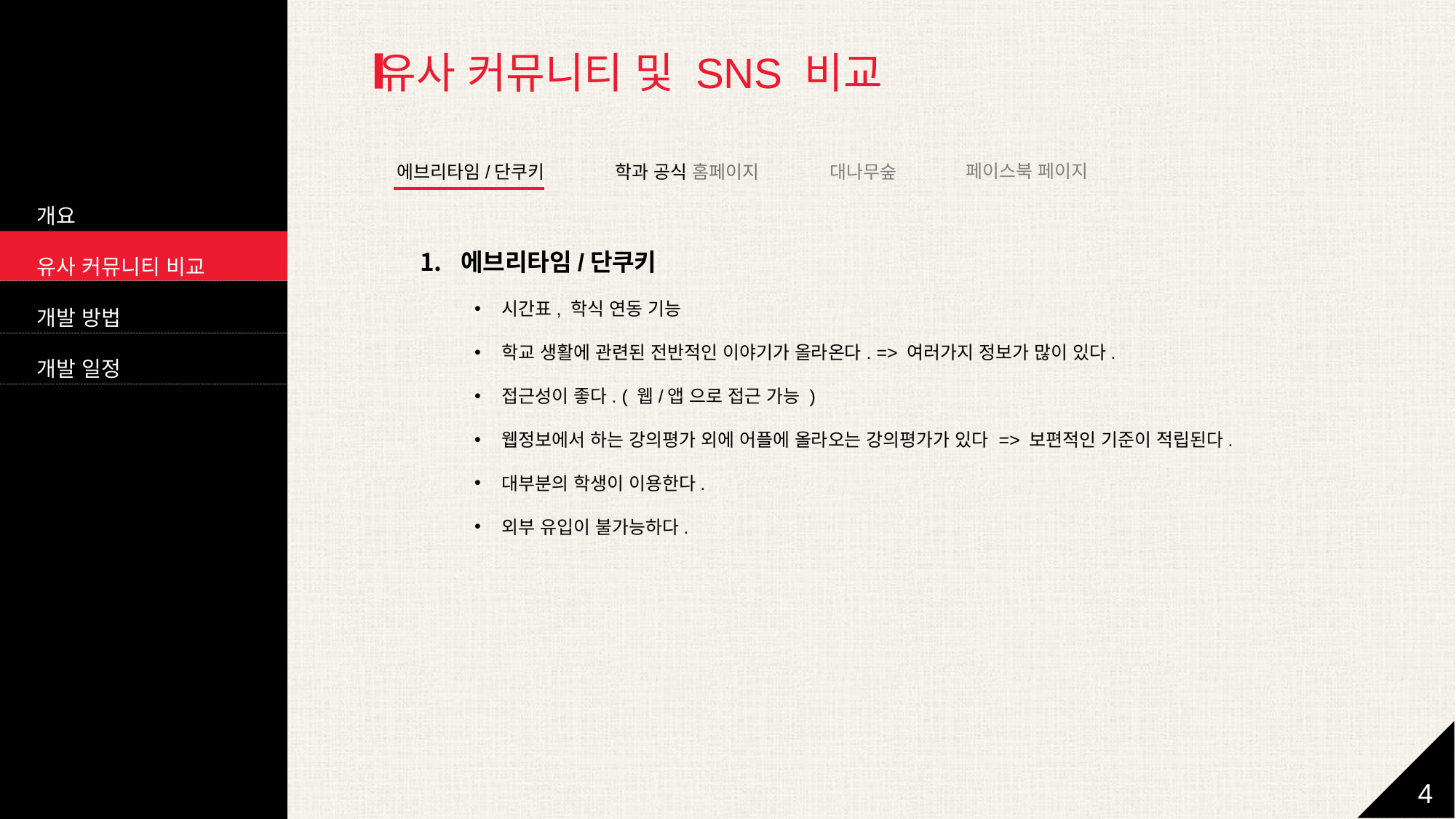

유사 커뮤니티 및 SNS 비교

페이스북 페이지
에브리타임/단쿠키
학과 공식 홈페이지
대나무숲
개요
유사 커뮤니티 비교
개발 방법
개발 일정
에브리타임/단쿠키
시간표, 학식 연동 기능
학교 생활에 관련된 전반적인 이야기가 올라온다. => 여러가지 정보가 많이 있다.
접근성이 좋다. ( 웹/앱 으로 접근 가능 )
웹정보에서 하는 강의평가 외에 어플에 올라오는 강의평가가 있다 => 보편적인 기준이 적립된다.
대부분의 학생이 이용한다.
외부 유입이 불가능하다.

4